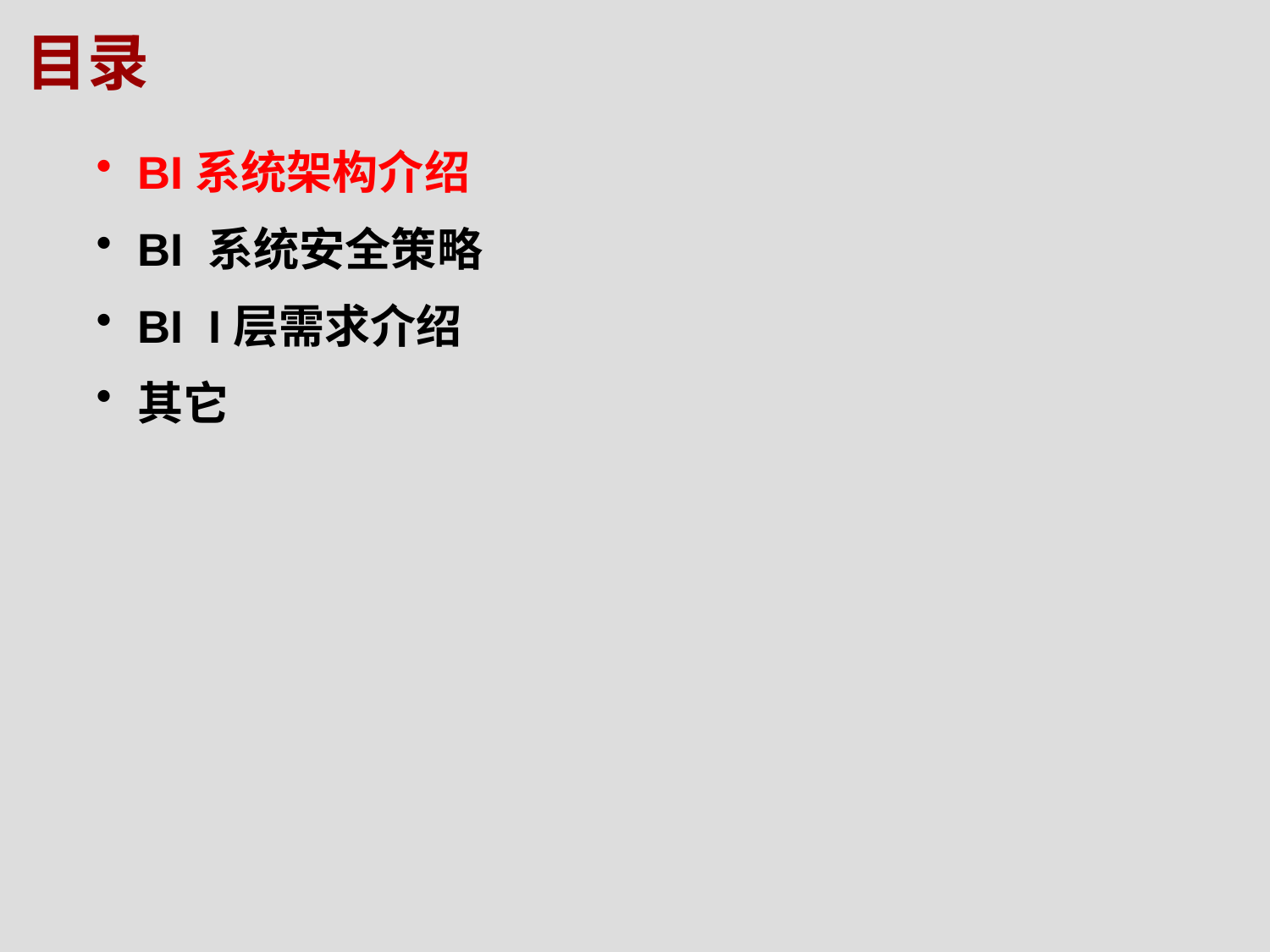

目录
BI系统架构介绍
BI 系统安全策略
BI  I层需求介绍
其它